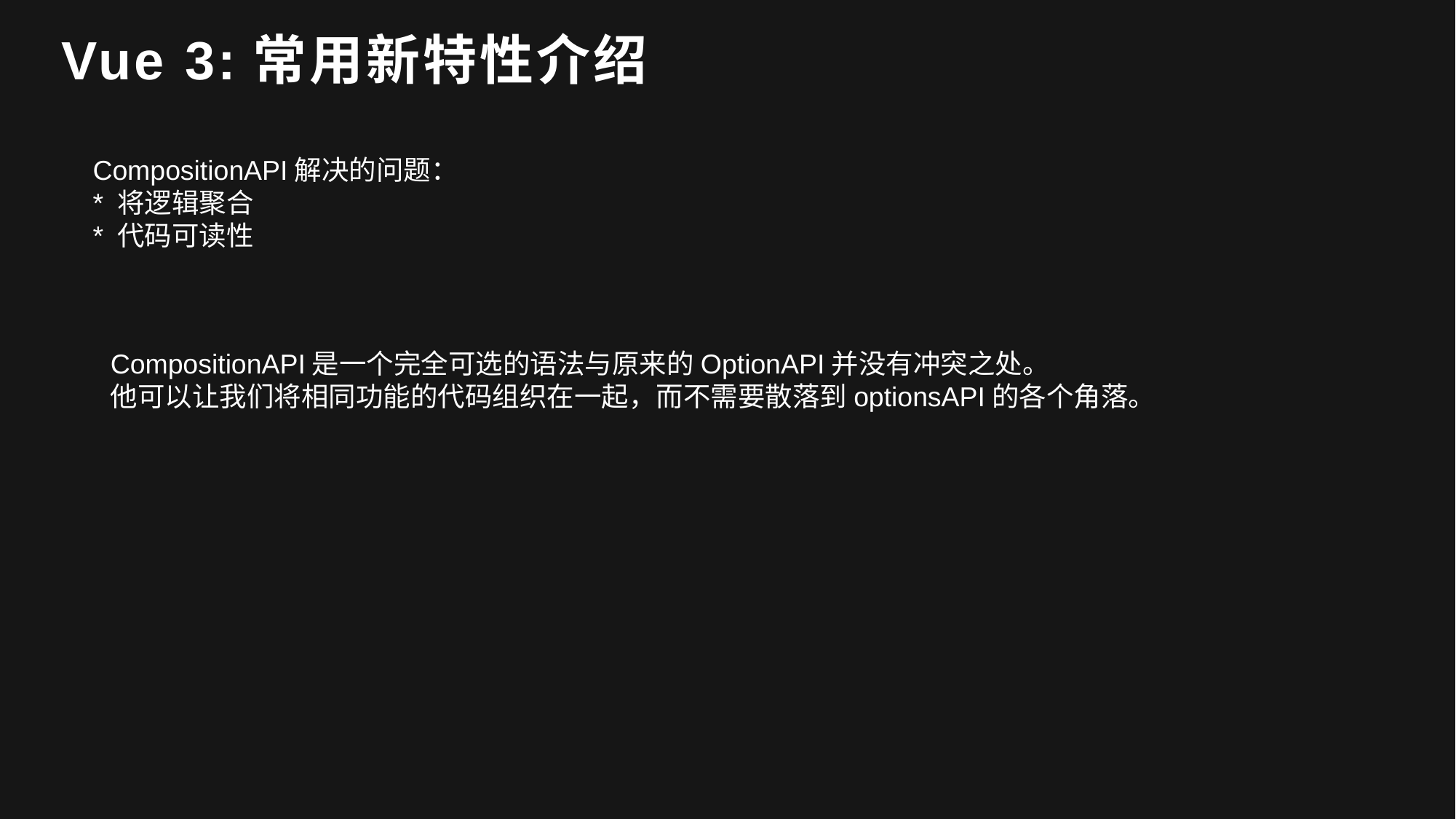

# Vue 3:常用新特性介绍
CompositionAPI解决的问题：
* 将逻辑聚合
* 代码可读性
CompositionAPI是一个完全可选的语法与原来的OptionAPI并没有冲突之处。
他可以让我们将相同功能的代码组织在一起，而不需要散落到optionsAPI的各个角落。